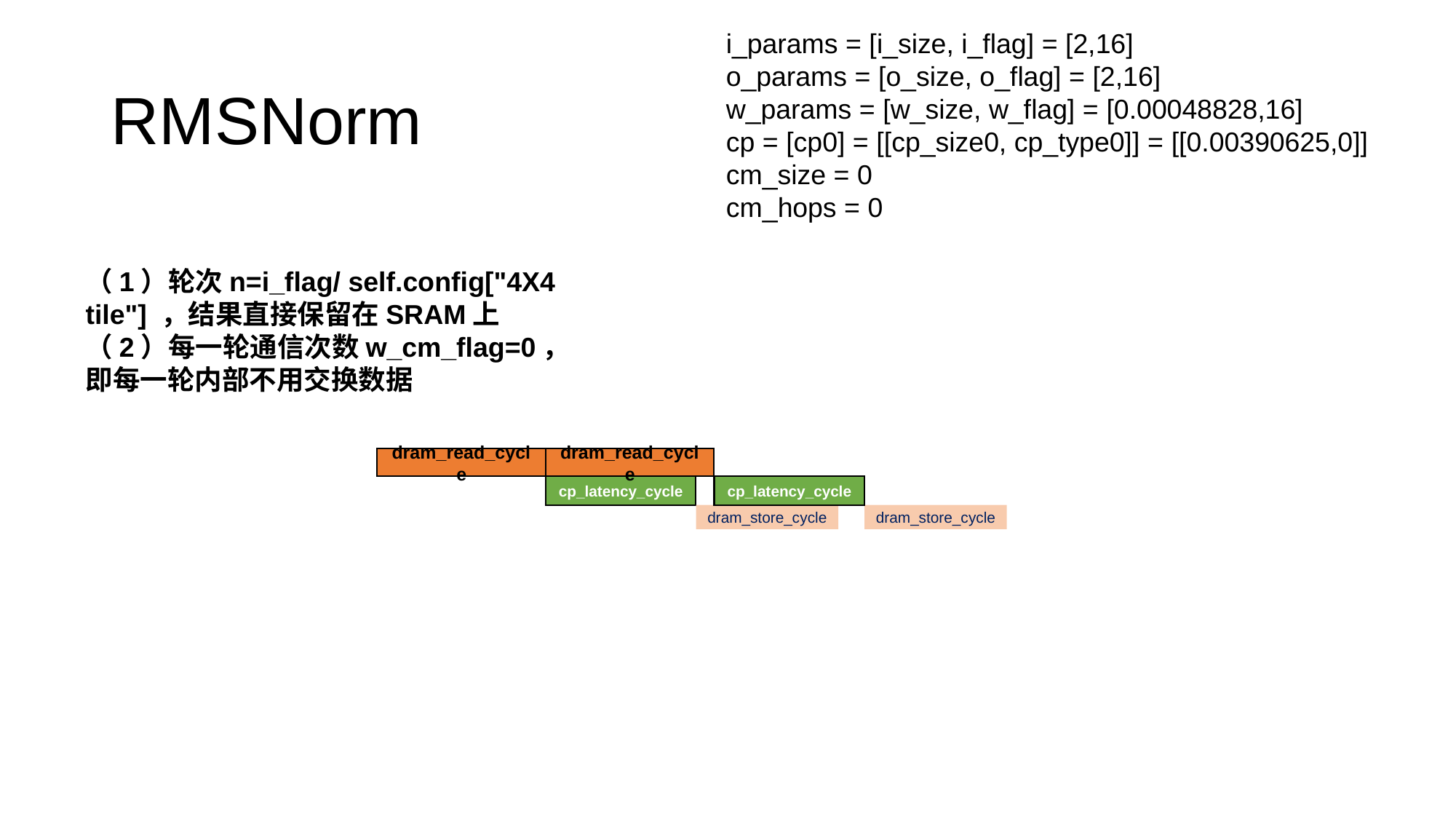

i_params = [i_size, i_flag] = [2,16]
o_params = [o_size, o_flag] = [2,16]
w_params = [w_size, w_flag] = [0.00048828,16]
cp = [cp0] = [[cp_size0, cp_type0]] = [[0.00390625,0]]
cm_size = 0
cm_hops = 0
# RMSNorm
（1）轮次n=i_flag/ self.config["4X4 tile"] ，结果直接保留在SRAM上
（2）每一轮通信次数w_cm_flag=0，即每一轮内部不用交换数据
dram_read_cycle
dram_read_cycle
cp_latency_cycle
cp_latency_cycle
dram_store_cycle
dram_store_cycle